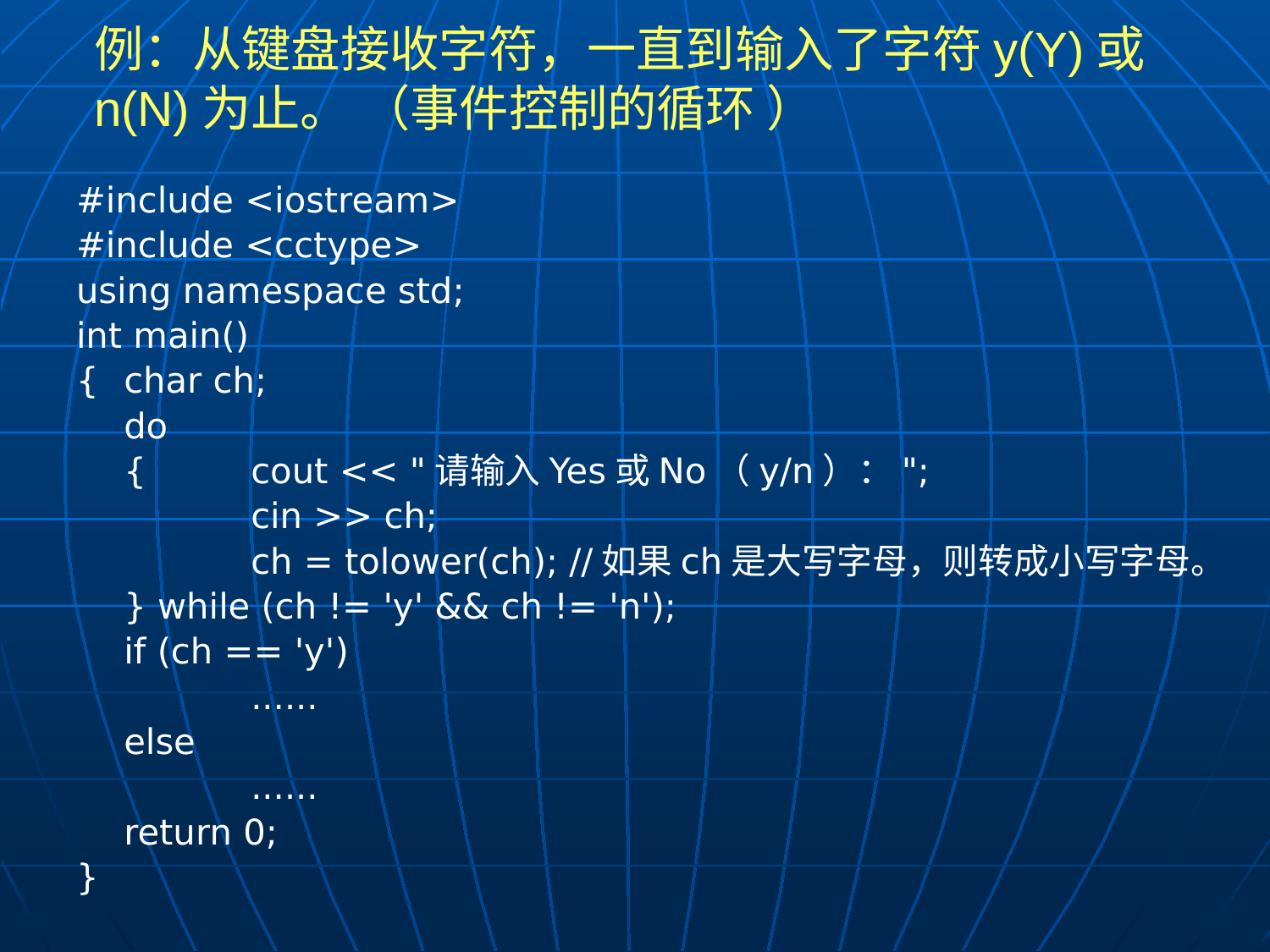

# 例：从键盘接收字符，一直到输入了字符y(Y)或n(N)为止。 （事件控制的循环 ）
#include <iostream>
#include <cctype>
using namespace std;
int main()
{	char ch;
	do
	{	cout << "请输入Yes或No（y/n）：";
		cin >> ch;
		ch = tolower(ch); //如果ch是大写字母，则转成小写字母。
	} while (ch != 'y' && ch != 'n');
	if (ch == 'y')
		......
	else
		......
	return 0;
}